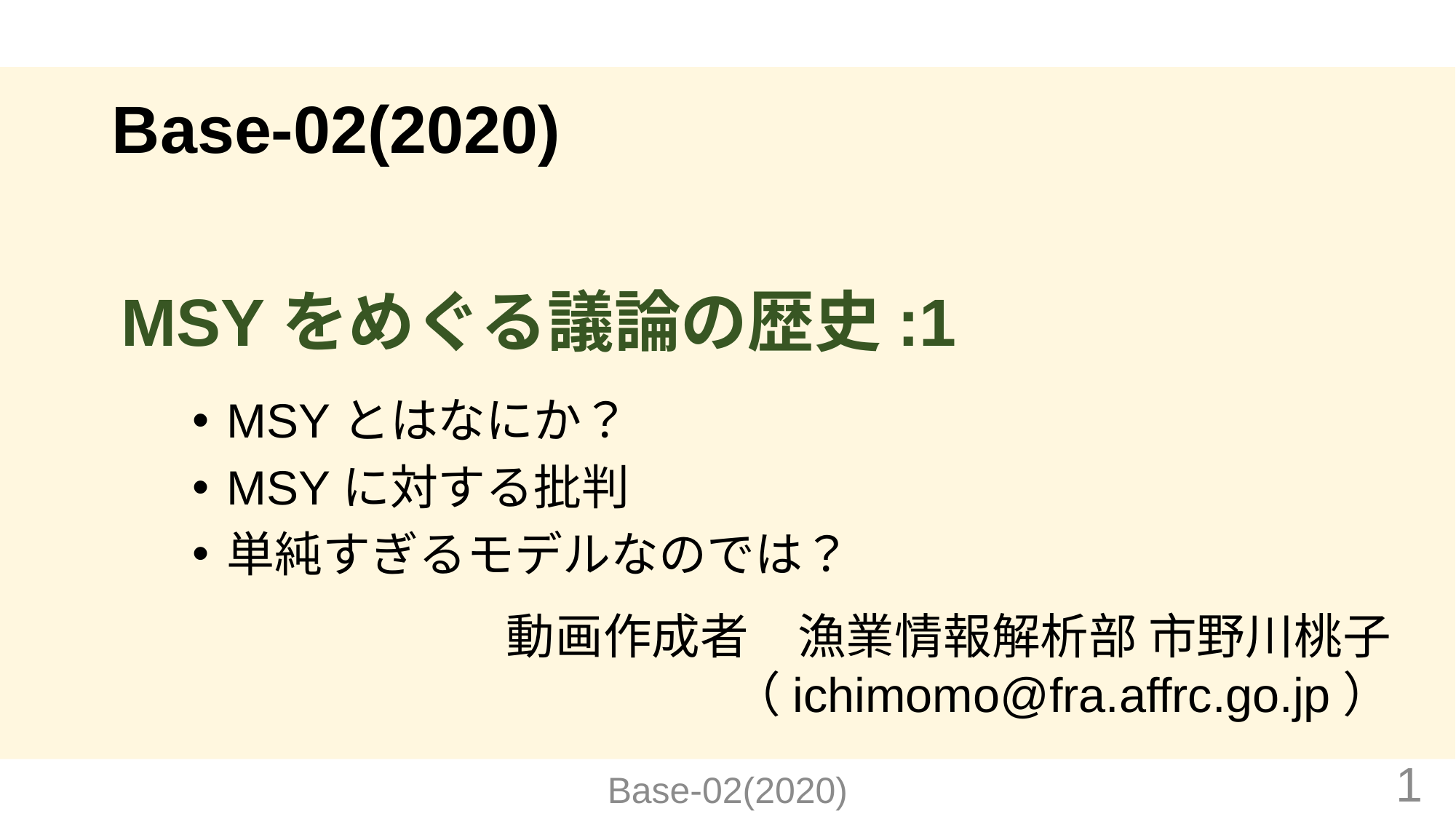

Base-02(2020)
# MSYをめぐる議論の歴史:1
MSYとはなにか？
MSYに対する批判
単純すぎるモデルなのでは？

動画作成者　漁業情報解析部 市野川桃子　　（ichimomo@fra.affrc.go.jp）
Base-02(2020)
1